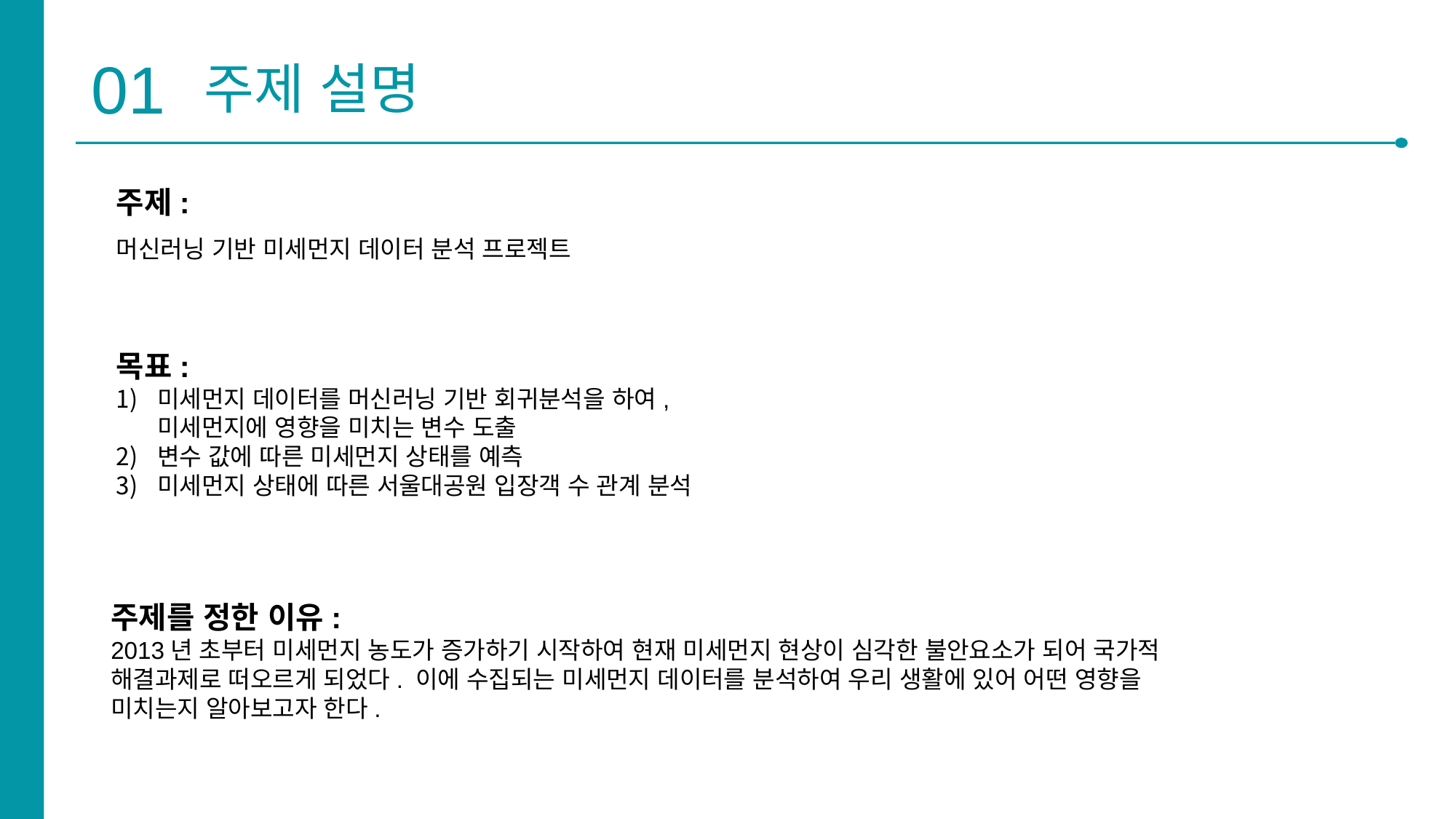

01
주제 설명

주제:
머신러닝 기반 미세먼지 데이터 분석 프로젝트

목표:
미세먼지 데이터를 머신러닝 기반 회귀분석을 하여,    미세먼지에 영향을 미치는 변수 도출
변수 값에 따른 미세먼지 상태를 예측
미세먼지 상태에 따른 서울대공원 입장객 수 관계 분석

주제를 정한 이유:
2013년 초부터 미세먼지 농도가 증가하기 시작하여 현재 미세먼지 현상이 심각한 불안요소가 되어 국가적 해결과제로 떠오르게 되었다. 이에 수집되는 미세먼지 데이터를 분석하여 우리 생활에 있어 어떤 영향을 미치는지 알아보고자 한다.